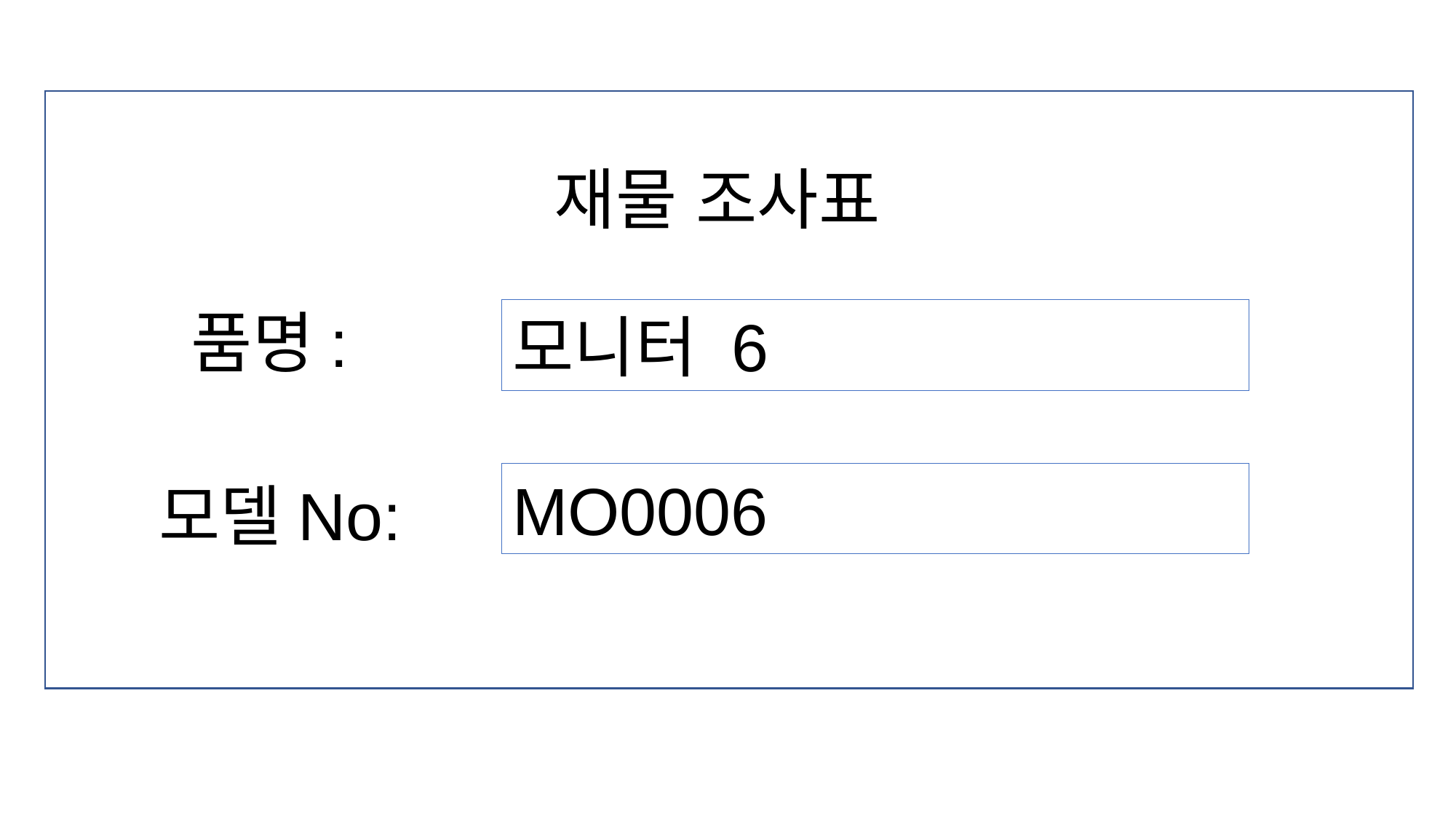

재물 조사표
품명:
모니터 6
MO0006
모델No: